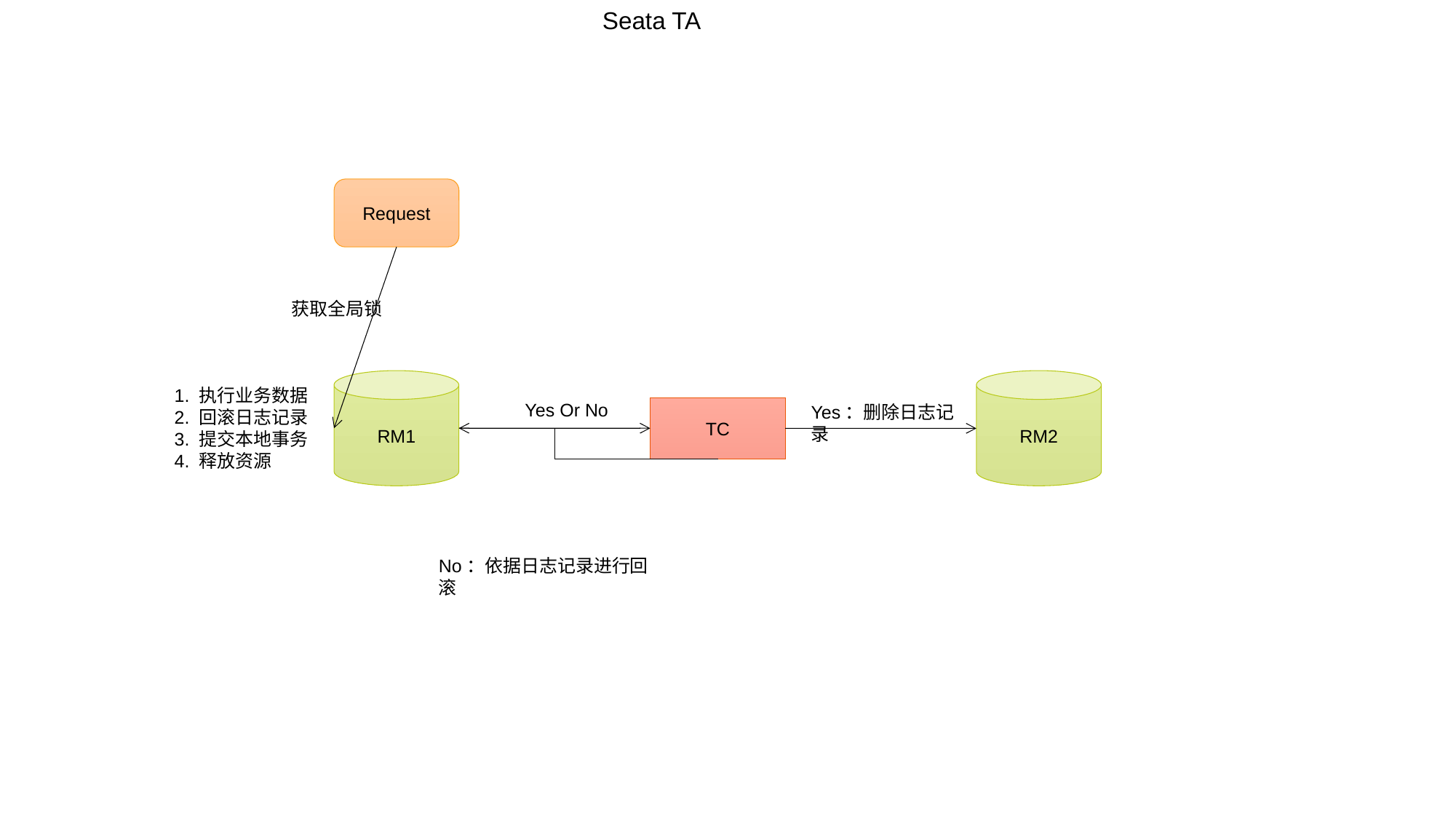

Seata TA
Request
获取全局锁
RM1
RM2
1. 执行业务数据
2. 回滚日志记录
3. 提交本地事务
4. 释放资源
Yes Or No
Yes：删除日志记录
TC
No：依据日志记录进行回滚